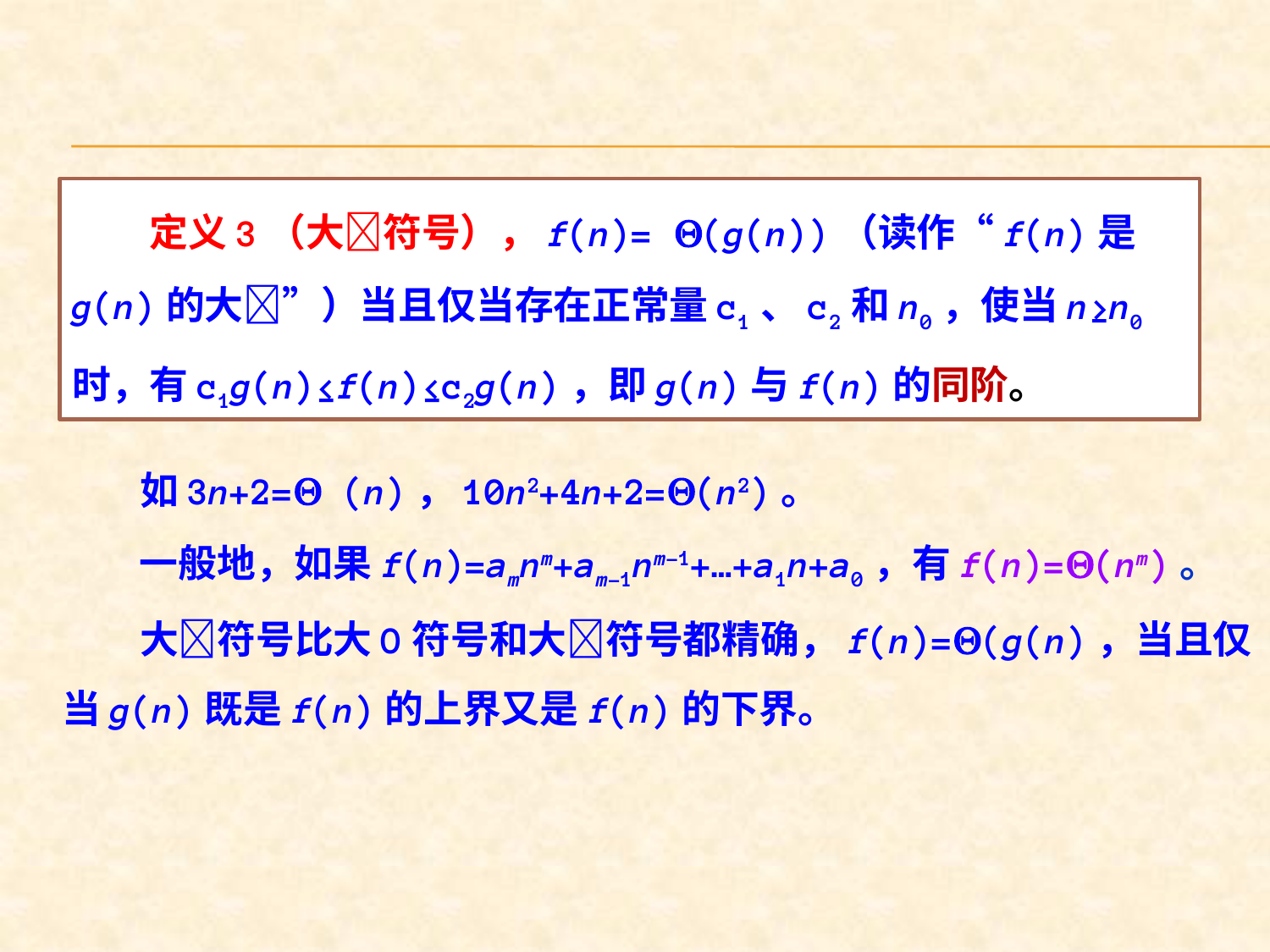

定义3（大Θ符号），f(n)= Θ(g(n))（读作“f(n)是g(n)的大Θ”）当且仅当存在正常量c1、c2和n0，使当n≥n0时，有c1g(n)≤f(n)≤c2g(n)，即g(n)与f(n)的同阶。
　　如3n+2=Θ (n)，10n2+4n+2=Θ(n2)。
　　一般地，如果f(n)=amnm+am-1nm-1+…+a1n+a0，有f(n)=Θ(nm)。
　　大Θ符号比大O符号和大Ω符号都精确，f(n)=Θ(g(n)，当且仅当g(n)既是f(n)的上界又是f(n)的下界。